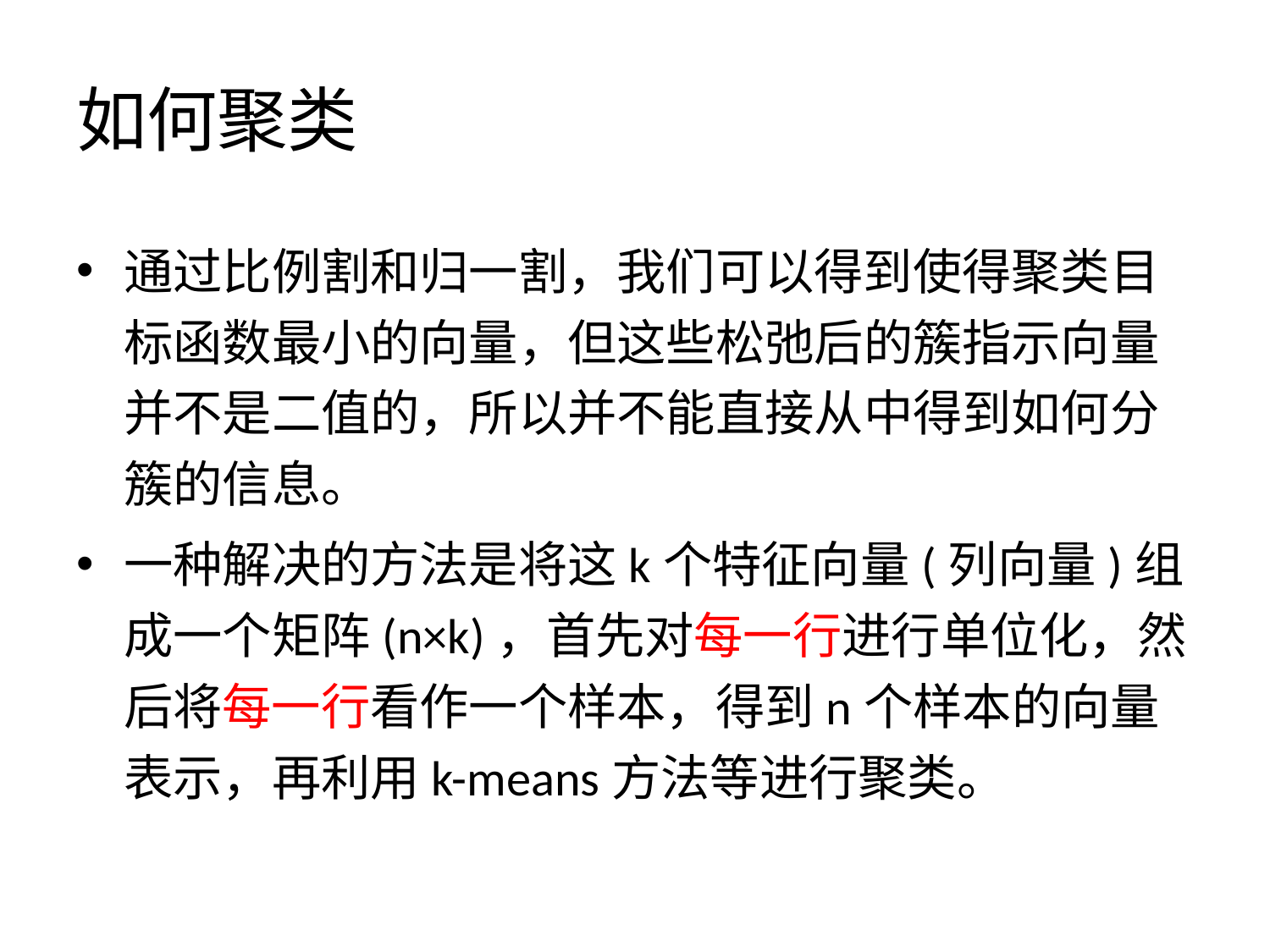

# 如何聚类
通过比例割和归一割，我们可以得到使得聚类目标函数最小的向量，但这些松弛后的簇指示向量并不是二值的，所以并不能直接从中得到如何分簇的信息。
一种解决的方法是将这k个特征向量(列向量)组成一个矩阵(n×k)，首先对每一行进行单位化，然后将每一行看作一个样本，得到n个样本的向量表示，再利用k-means方法等进行聚类。